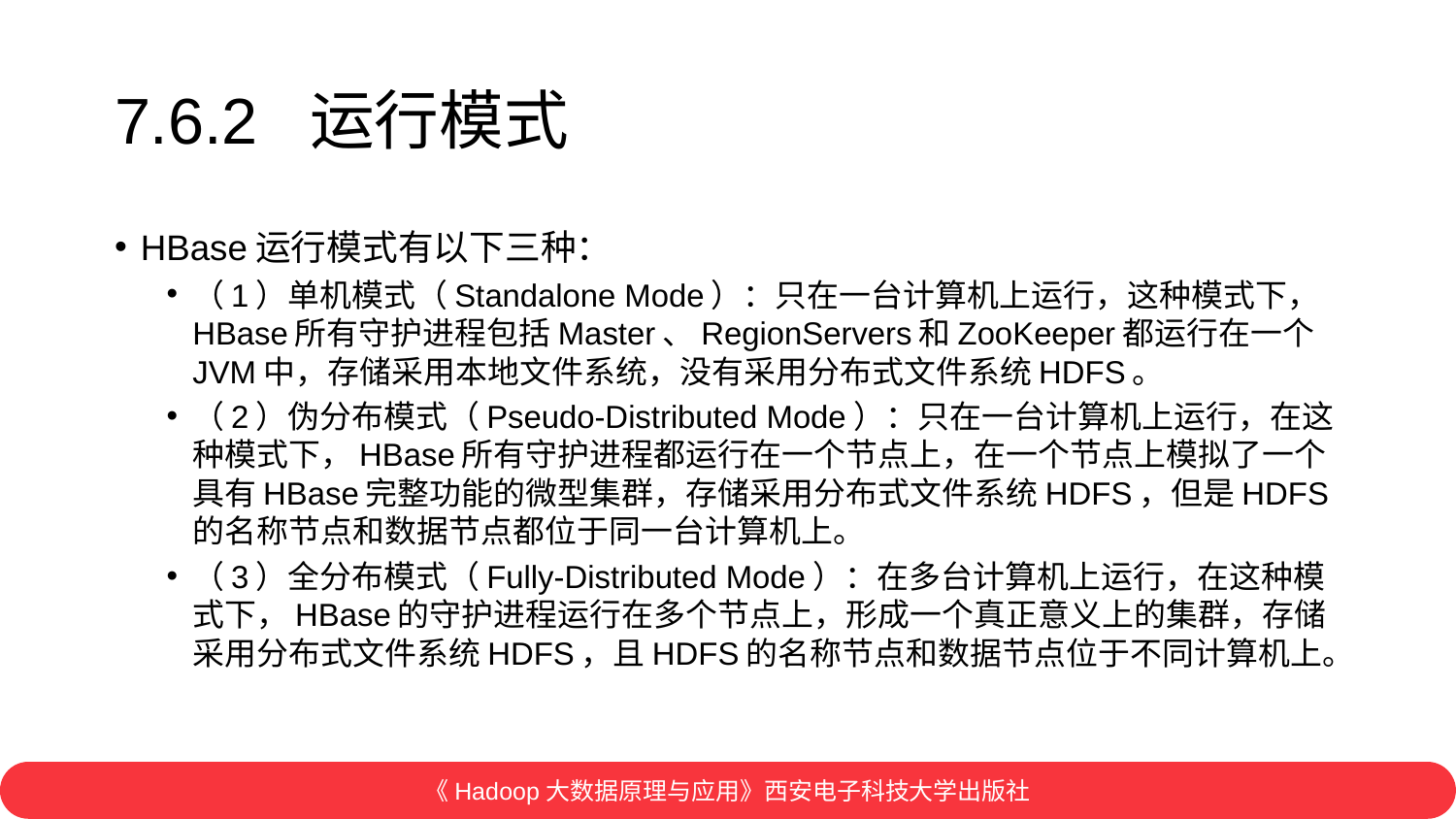

# 7.6.2  运行模式
HBase运行模式有以下三种：
（1）单机模式（Standalone Mode）：只在一台计算机上运行，这种模式下，HBase所有守护进程包括Master、RegionServers和ZooKeeper都运行在一个JVM中，存储采用本地文件系统，没有采用分布式文件系统HDFS。
（2）伪分布模式（Pseudo-Distributed Mode）：只在一台计算机上运行，在这种模式下，HBase所有守护进程都运行在一个节点上，在一个节点上模拟了一个具有HBase完整功能的微型集群，存储采用分布式文件系统HDFS，但是HDFS的名称节点和数据节点都位于同一台计算机上。
（3）全分布模式（Fully-Distributed Mode）：在多台计算机上运行，在这种模式下，HBase的守护进程运行在多个节点上，形成一个真正意义上的集群，存储采用分布式文件系统HDFS，且HDFS的名称节点和数据节点位于不同计算机上。